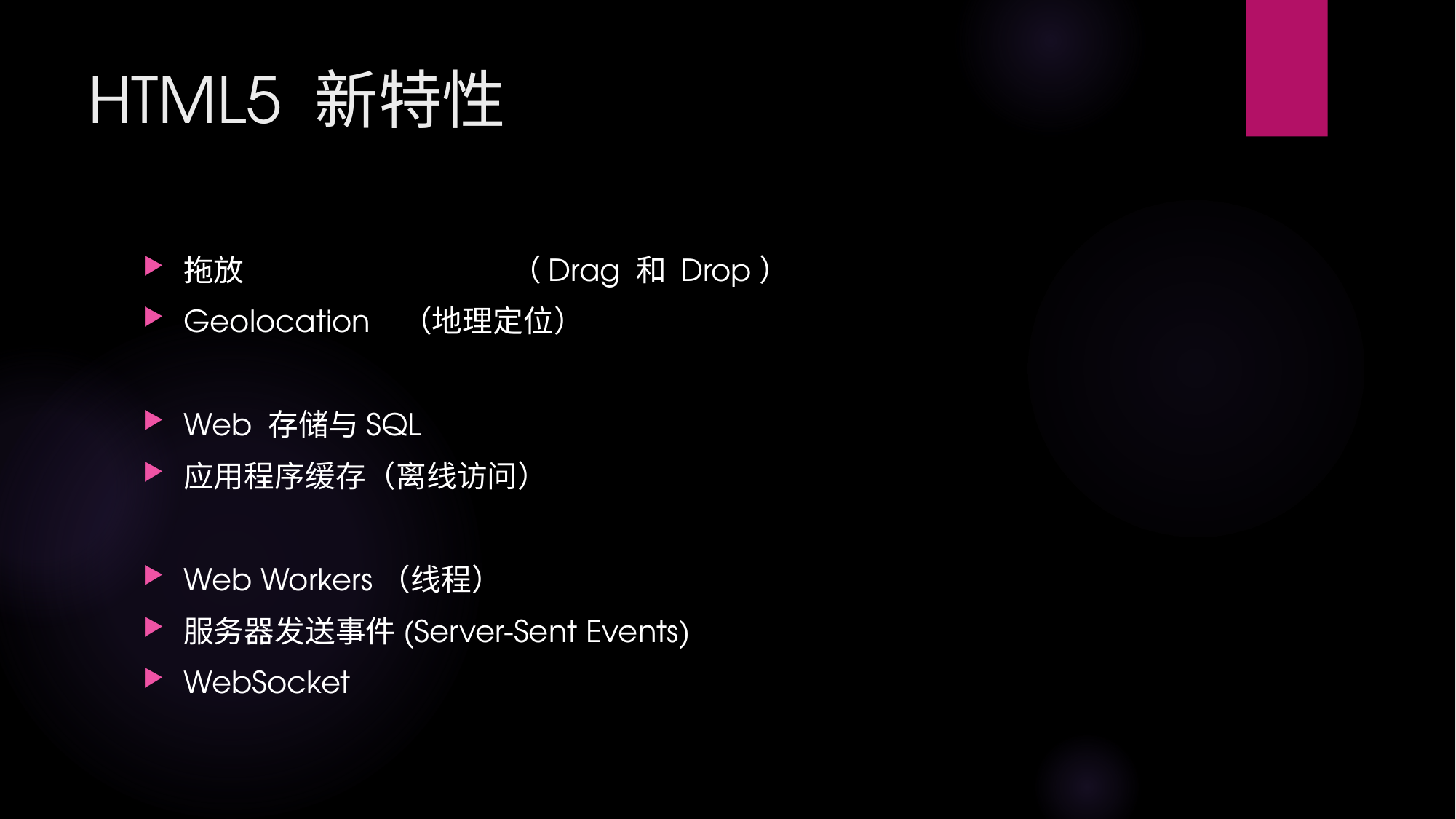

# HTML5 新特性
拖放			（Drag 和 Drop）
Geolocation	（地理定位）

Web 存储与SQL
应用程序缓存（离线访问）

Web Workers（线程）
服务器发送事件(Server-Sent Events)
WebSocket